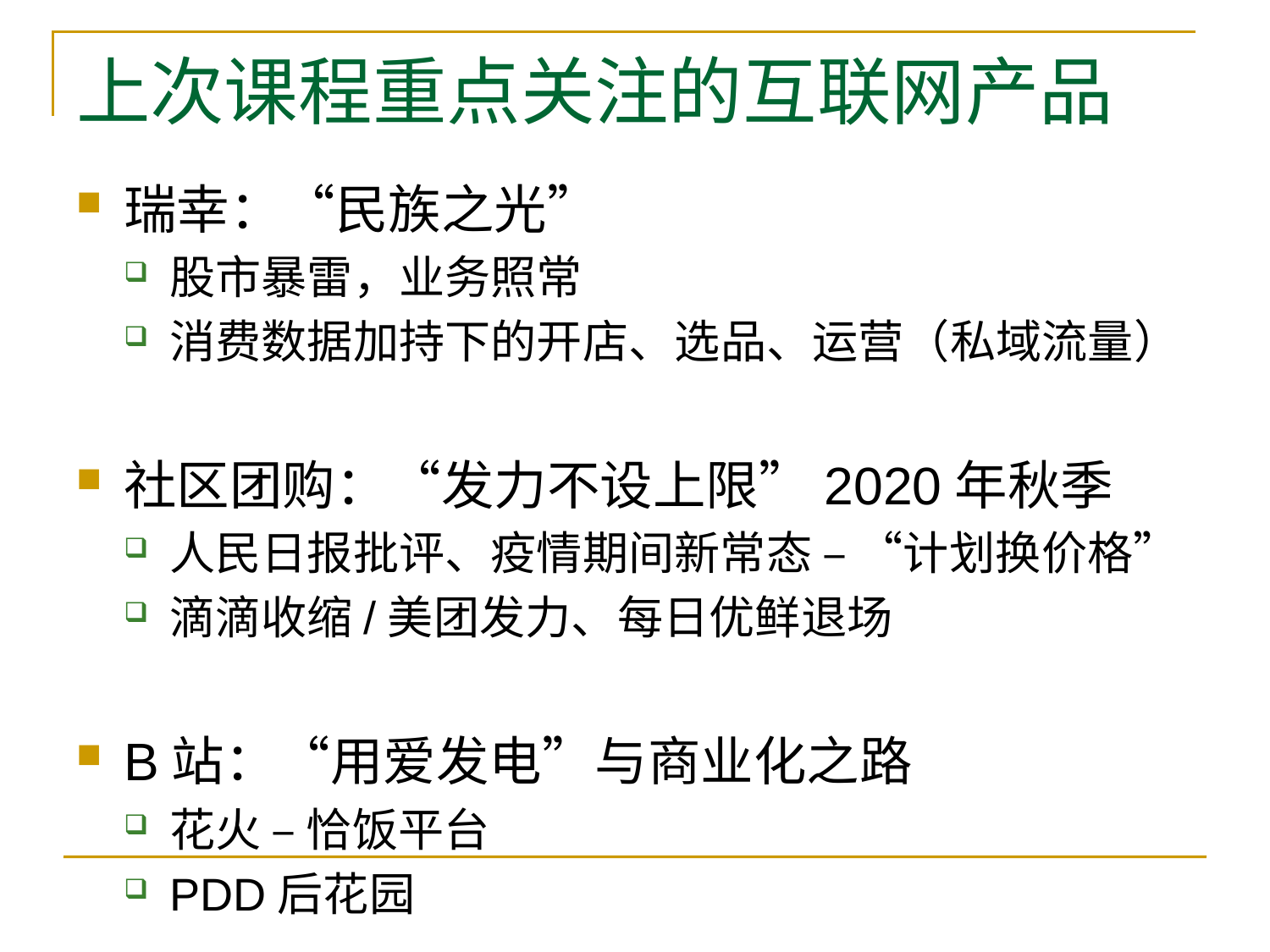

# 上次课程重点关注的互联网产品
瑞幸：“民族之光”
股市暴雷，业务照常
消费数据加持下的开店、选品、运营（私域流量）

社区团购：“发力不设上限”2020年秋季
人民日报批评、疫情期间新常态 – “计划换价格”
滴滴收缩/美团发力、每日优鲜退场

B站：“用爱发电”与商业化之路
花火 – 恰饭平台
PDD后花园
28